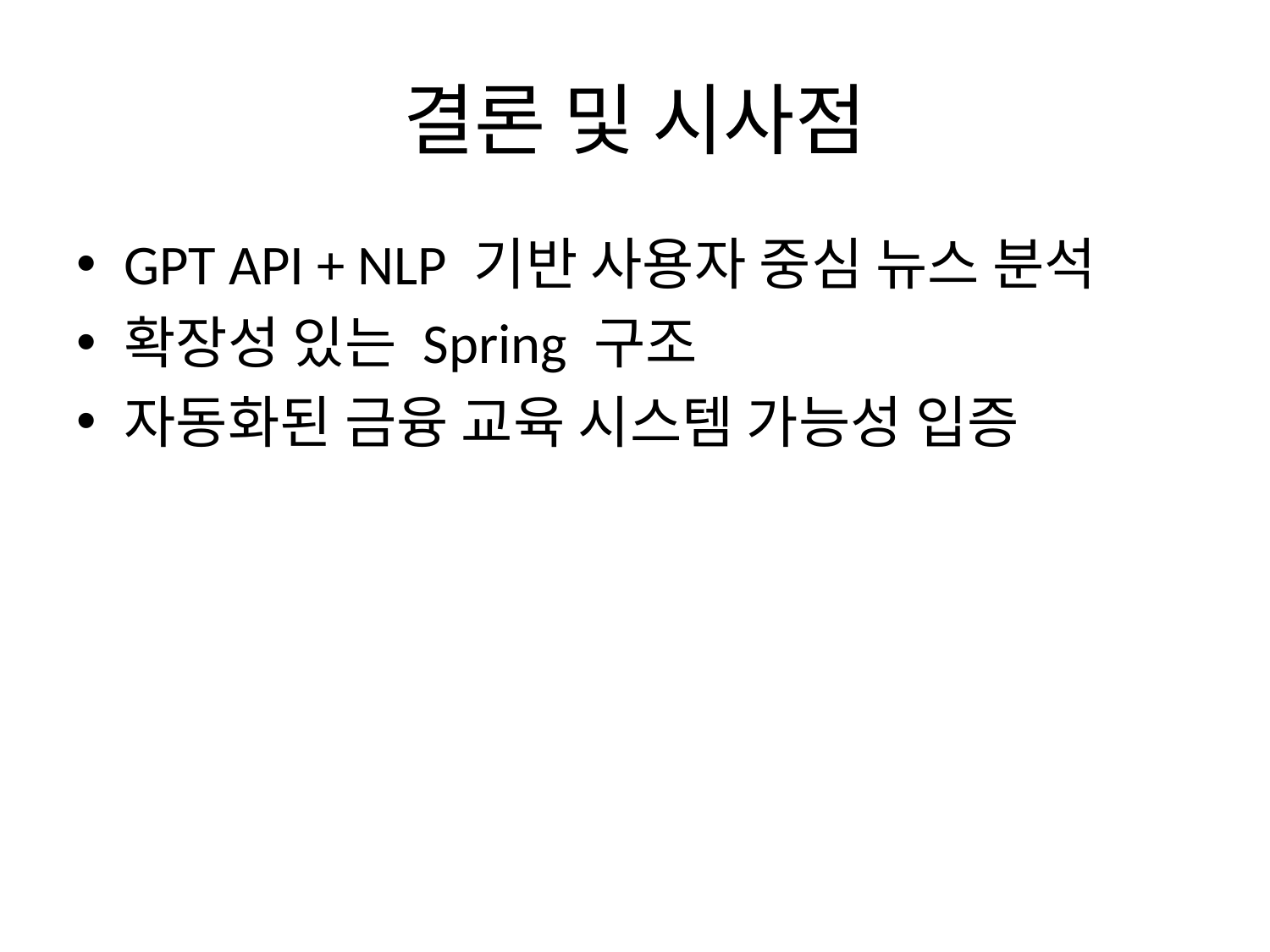

# 결론 및 시사점
GPT API + NLP 기반 사용자 중심 뉴스 분석
확장성 있는 Spring 구조
자동화된 금융 교육 시스템 가능성 입증